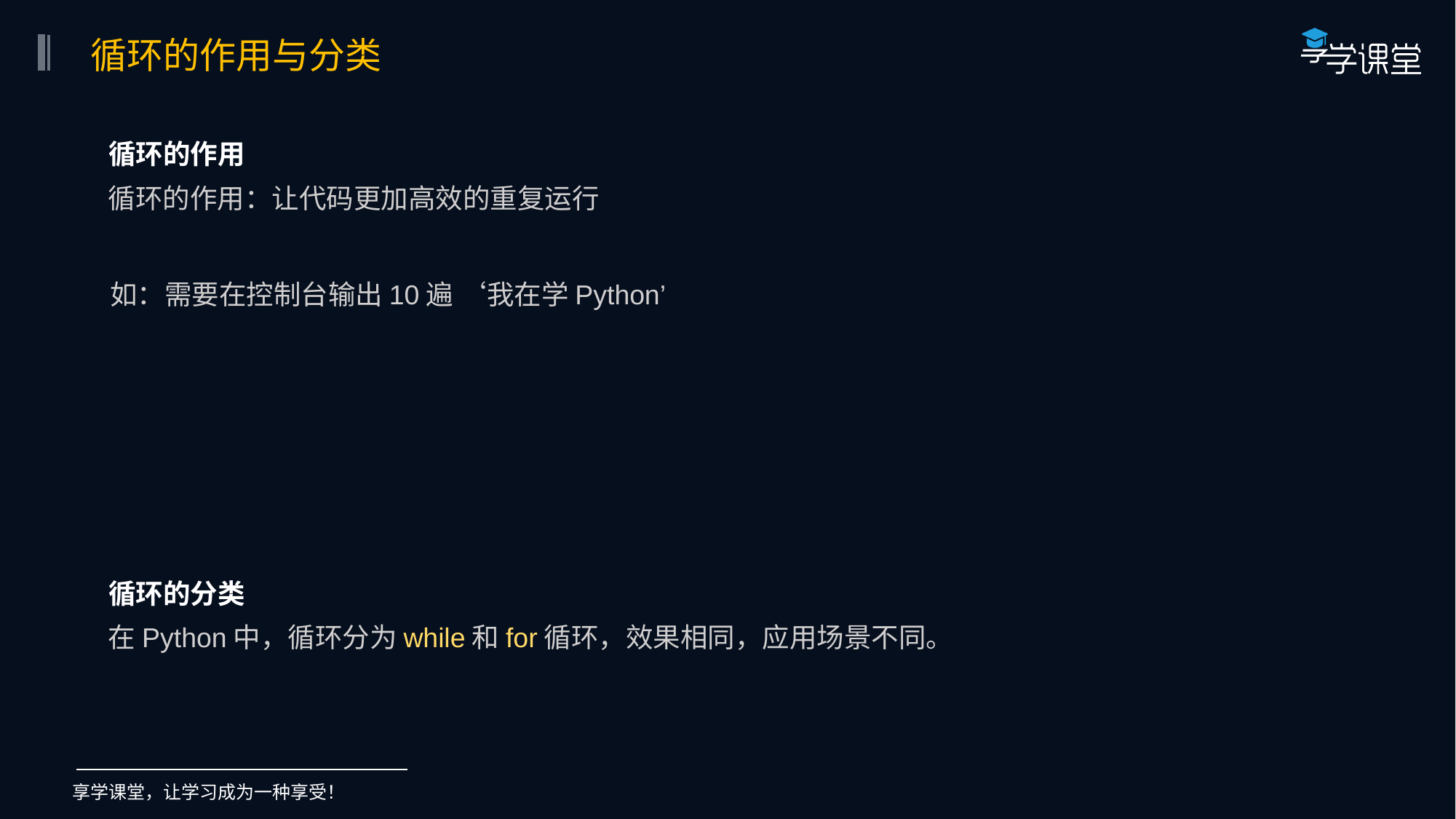

循环的作用与分类
循环的作用
循环的作用：让代码更加高效的重复运行
如：需要在控制台输出10遍 ‘我在学Python’
循环的分类
在Python中，循环分为while和for循环，效果相同，应用场景不同。